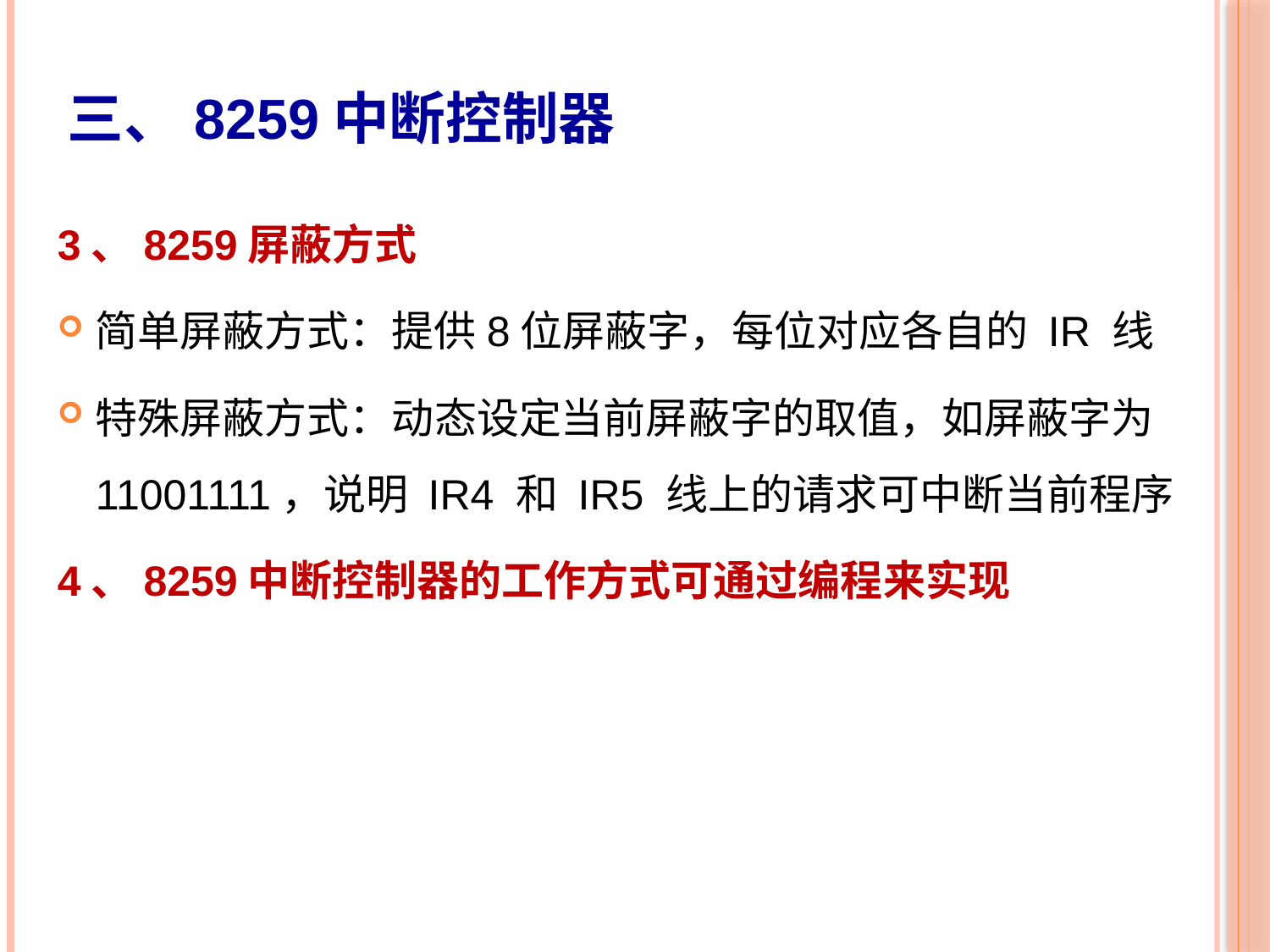

# 三、8259中断控制器
3、8259屏蔽方式
简单屏蔽方式：提供8位屏蔽字，每位对应各自的 IR 线
特殊屏蔽方式：动态设定当前屏蔽字的取值，如屏蔽字为11001111，说明 IR4 和 IR5 线上的请求可中断当前程序
4、8259中断控制器的工作方式可通过编程来实现